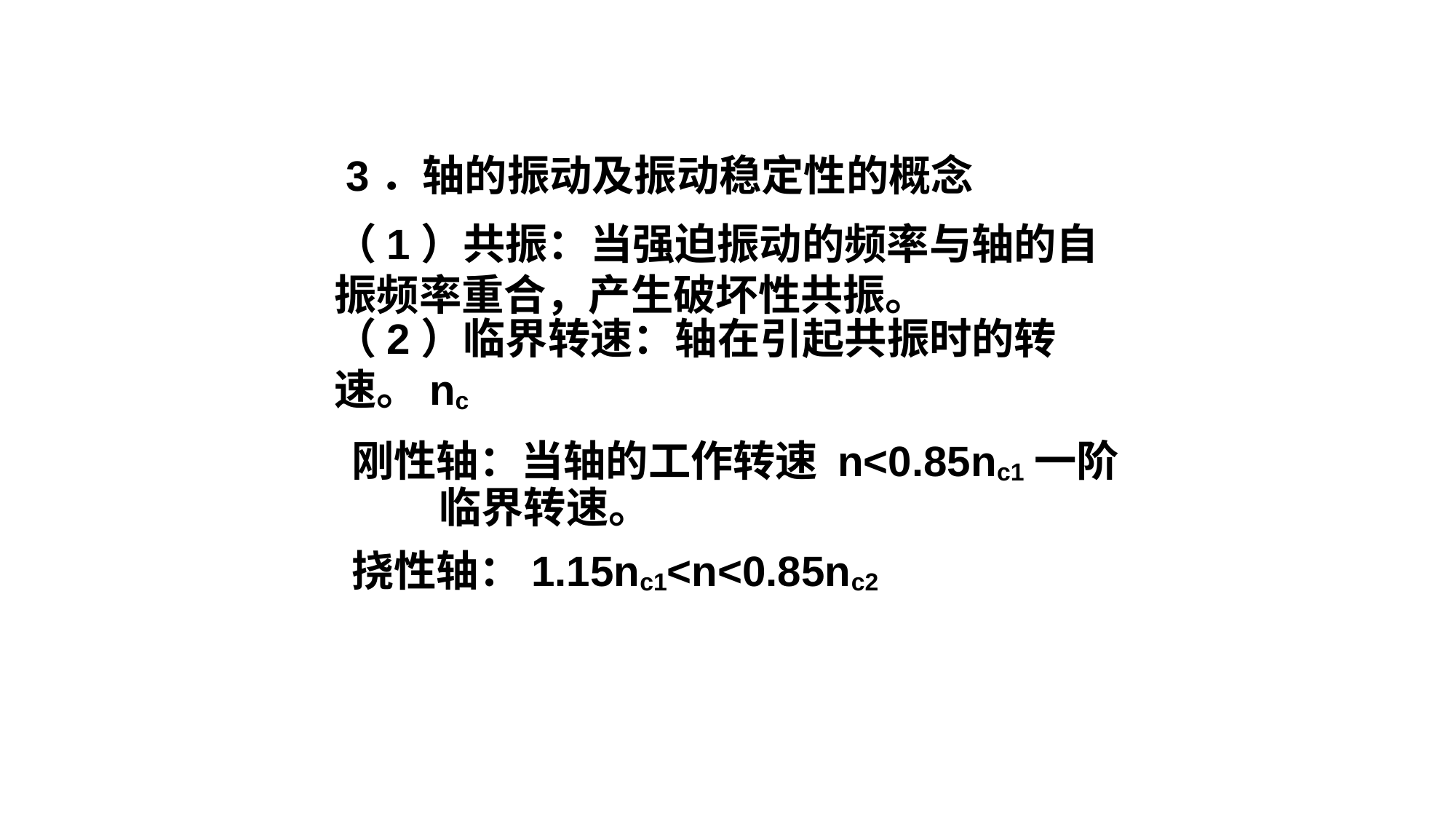

3．轴的振动及振动稳定性的概念
（1）共振：当强迫振动的频率与轴的自振频率重合，产生破坏性共振。
（2）临界转速：轴在引起共振时的转速。nc
刚性轴：当轴的工作转速 n<0.85nc1一阶
        临界转速。
挠性轴：1.15nc1<n<0.85nc2